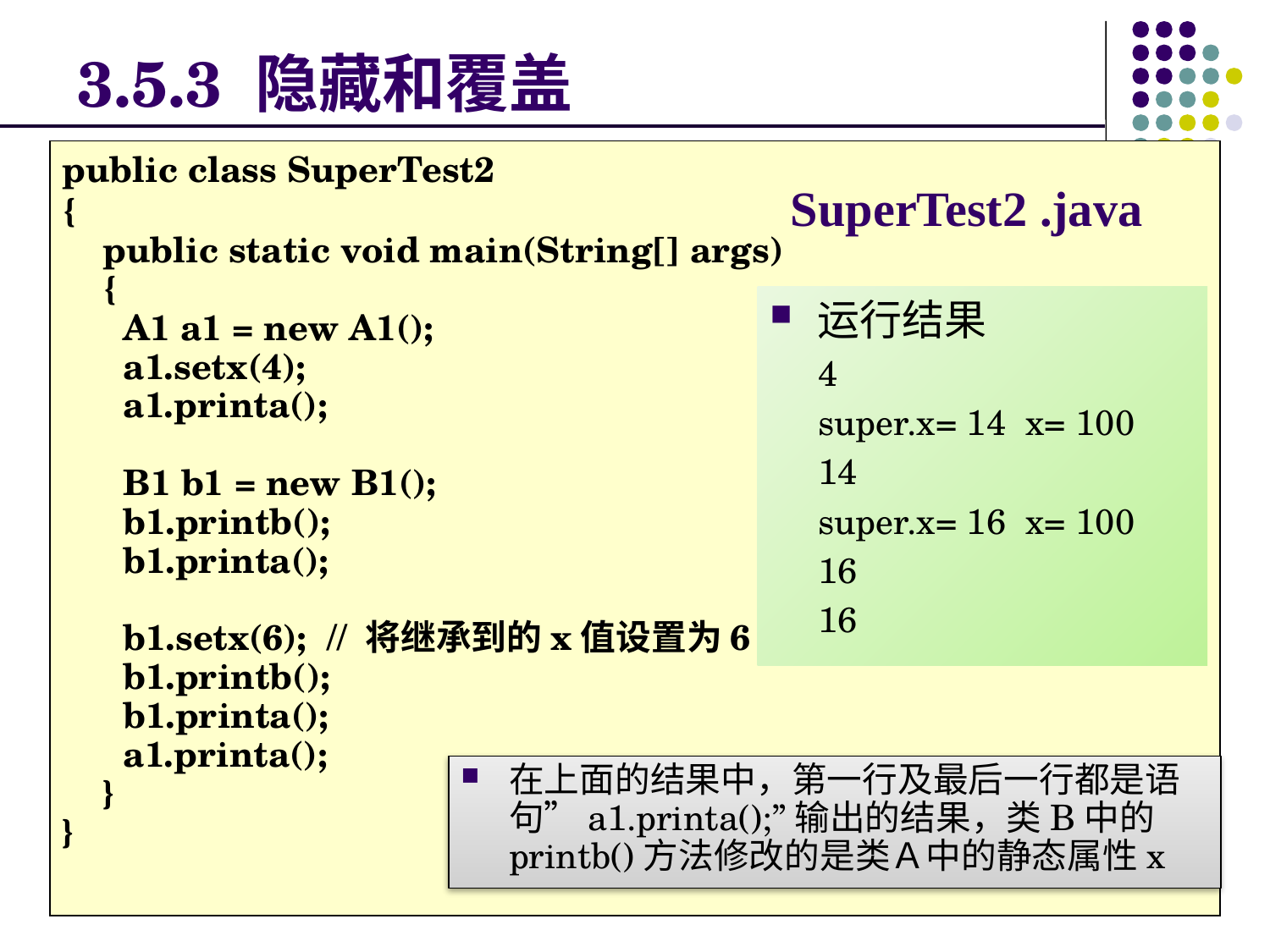

3.5.3 隐藏和覆盖
public class SuperTest2
{
    public static void main(String[] args)
    {
      A1 a1 = new A1();
      a1.setx(4);
      a1.printa();

      B1 b1 = new B1();
      b1.printb();
      b1.printa();

      b1.setx(6);  // 将继承到的x值设置为6
      b1.printb();
      b1.printa();
      a1.printa();
    }
}
# SuperTest2 .java
运行结果
4
super.x= 14  x= 100
14
super.x= 16  x= 100
16
16
在上面的结果中，第一行及最后一行都是语句”a1.printa();”输出的结果，类B中的printb()方法修改的是类Ａ中的静态属性x